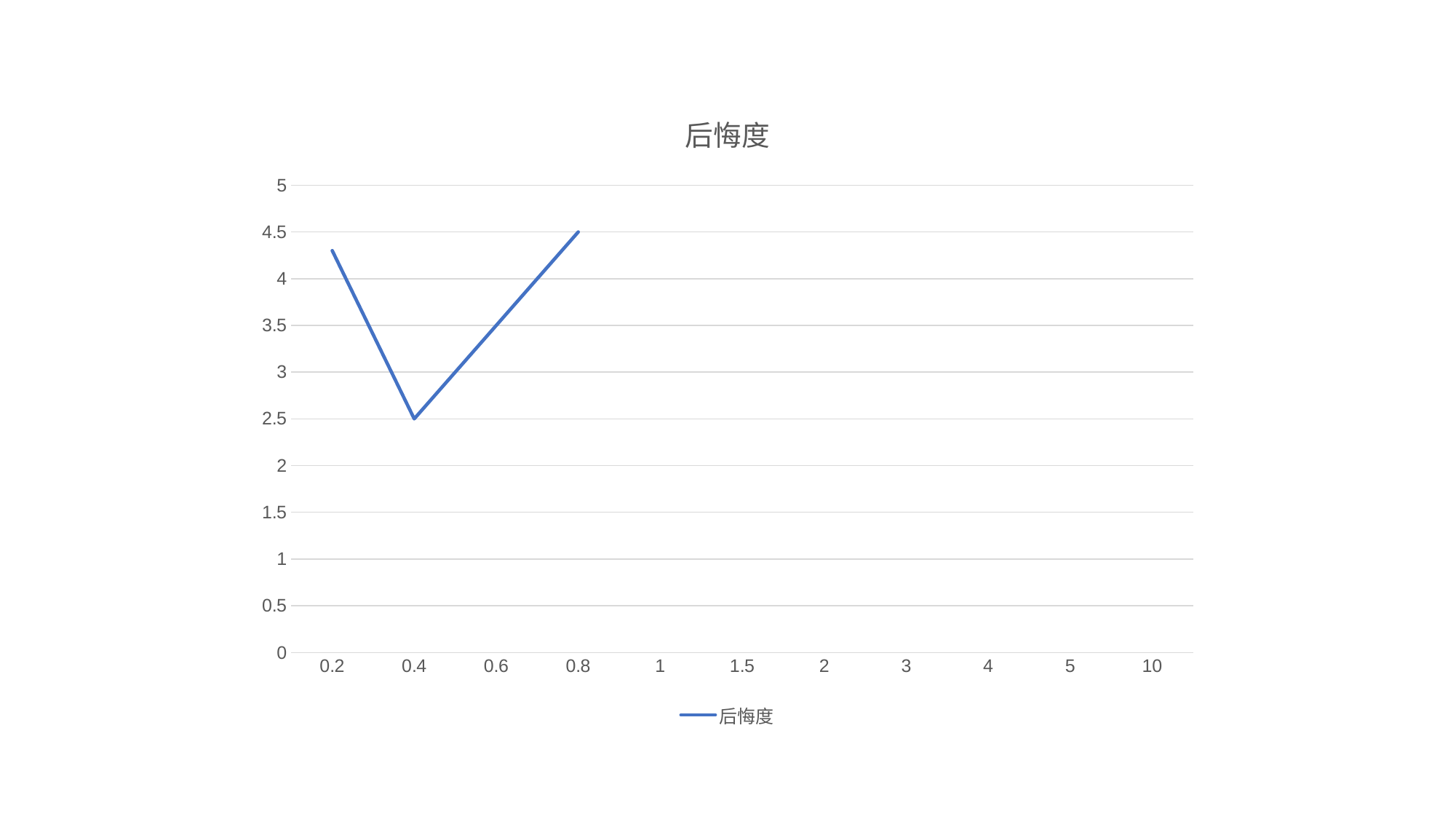

### Chart:

| Category | 后悔度 |
|---|---|
| 0.2 | 4.3 |
| 0.4 | 2.5 |
| 0.6 | 3.5 |
| 0.8 | 4.5 |
| 1 | None |
| 1.5 | None |
| 2 | None |
| 3 | None |
| 4 | None |
| 5 | None |
| 10 | None |